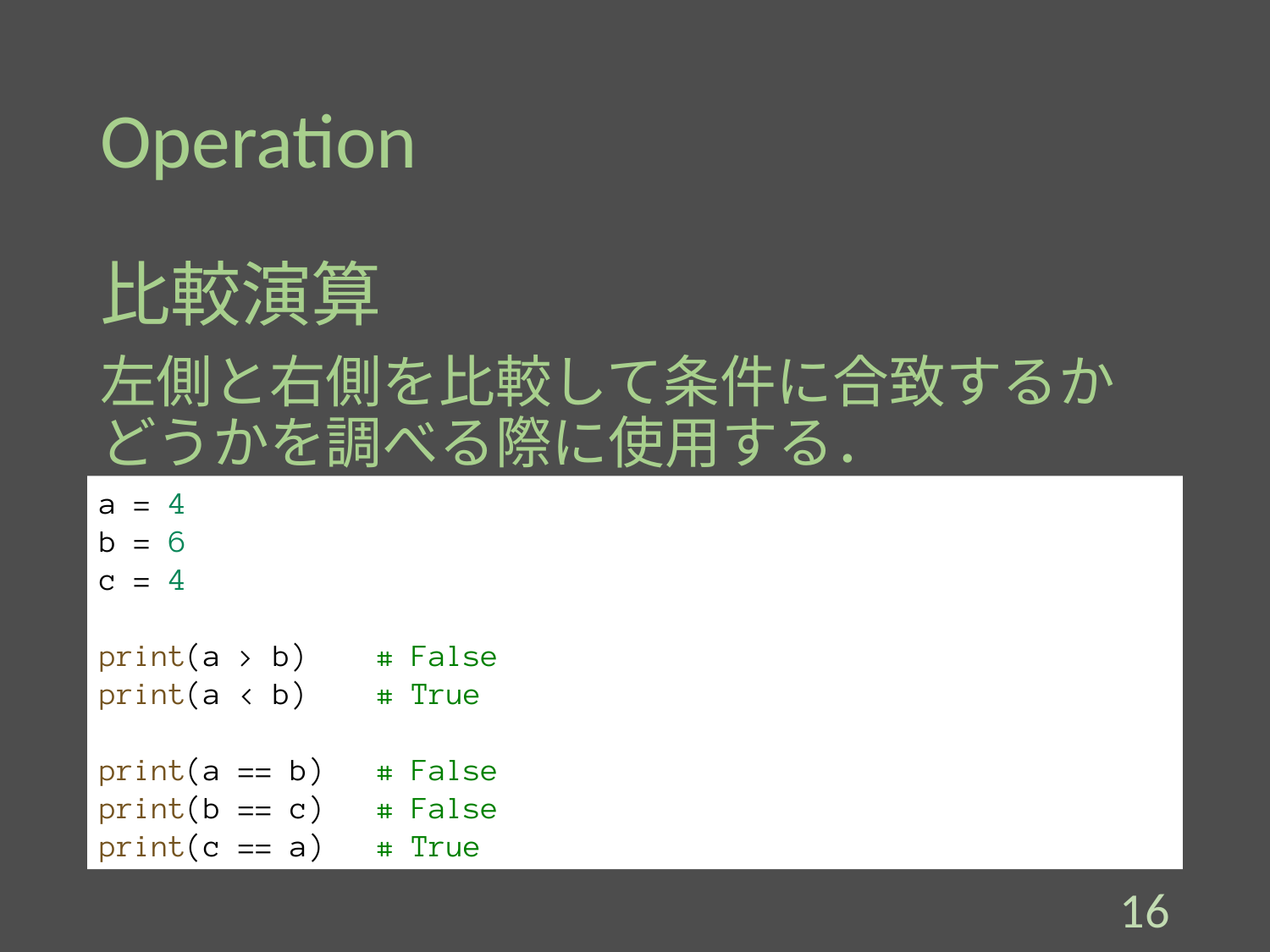

# Operation
比較演算
左側と右側を比較して条件に合致するかどうかを調べる際に使用する．
a = 4
b = 6
c = 4
print(a > b)    # False
print(a < b)    # True
print(a == b)   # False
print(b == c)   # False
print(c == a)   # True
16